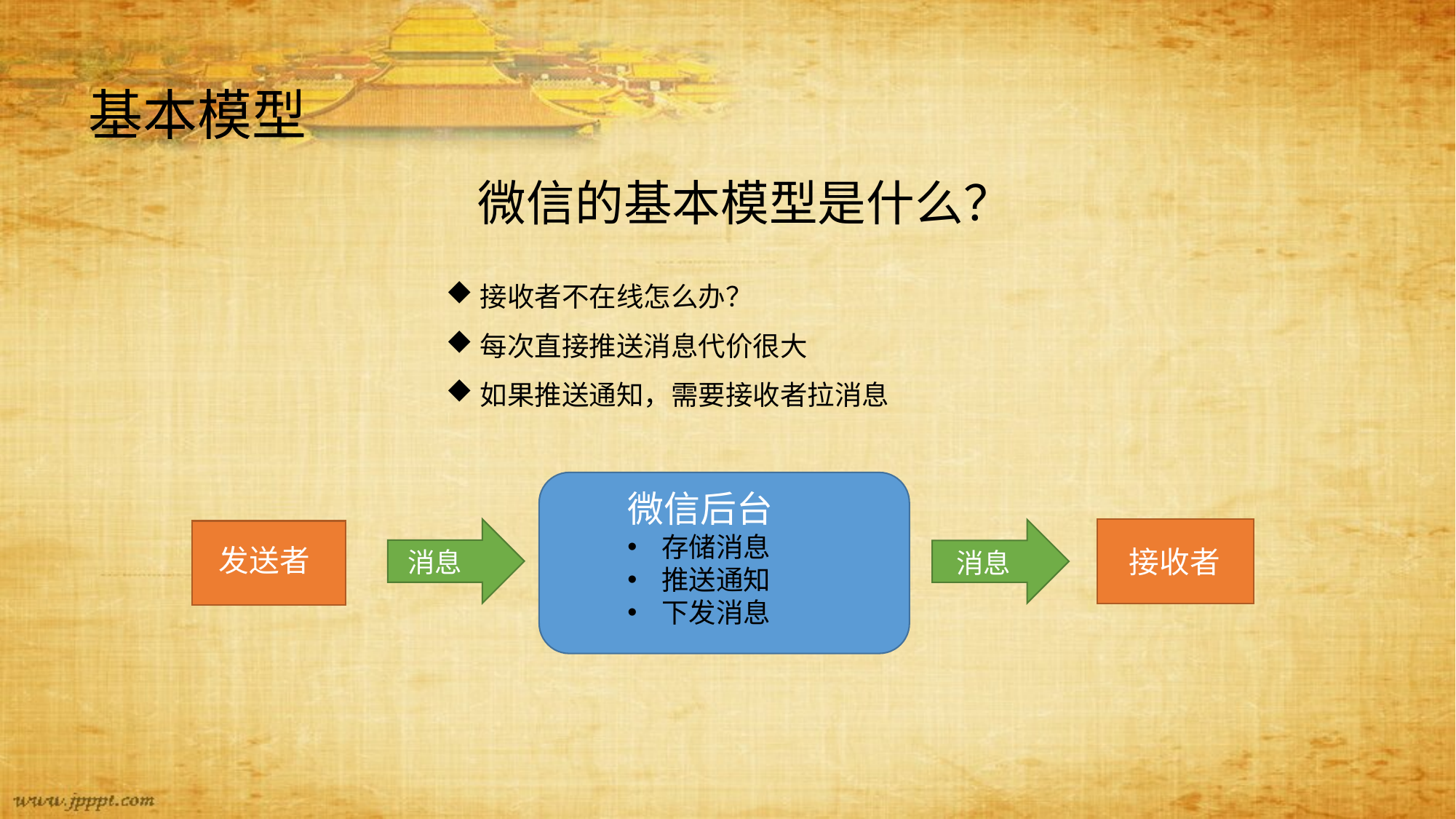

基本模型
     微信的基本模型是什么？

接收者不在线怎么办？
每次直接推送消息代价很大
如果推送通知，需要接收者拉消息

微信后台
存储消息
推送通知
下发消息

发送者
接收者
消息
消息